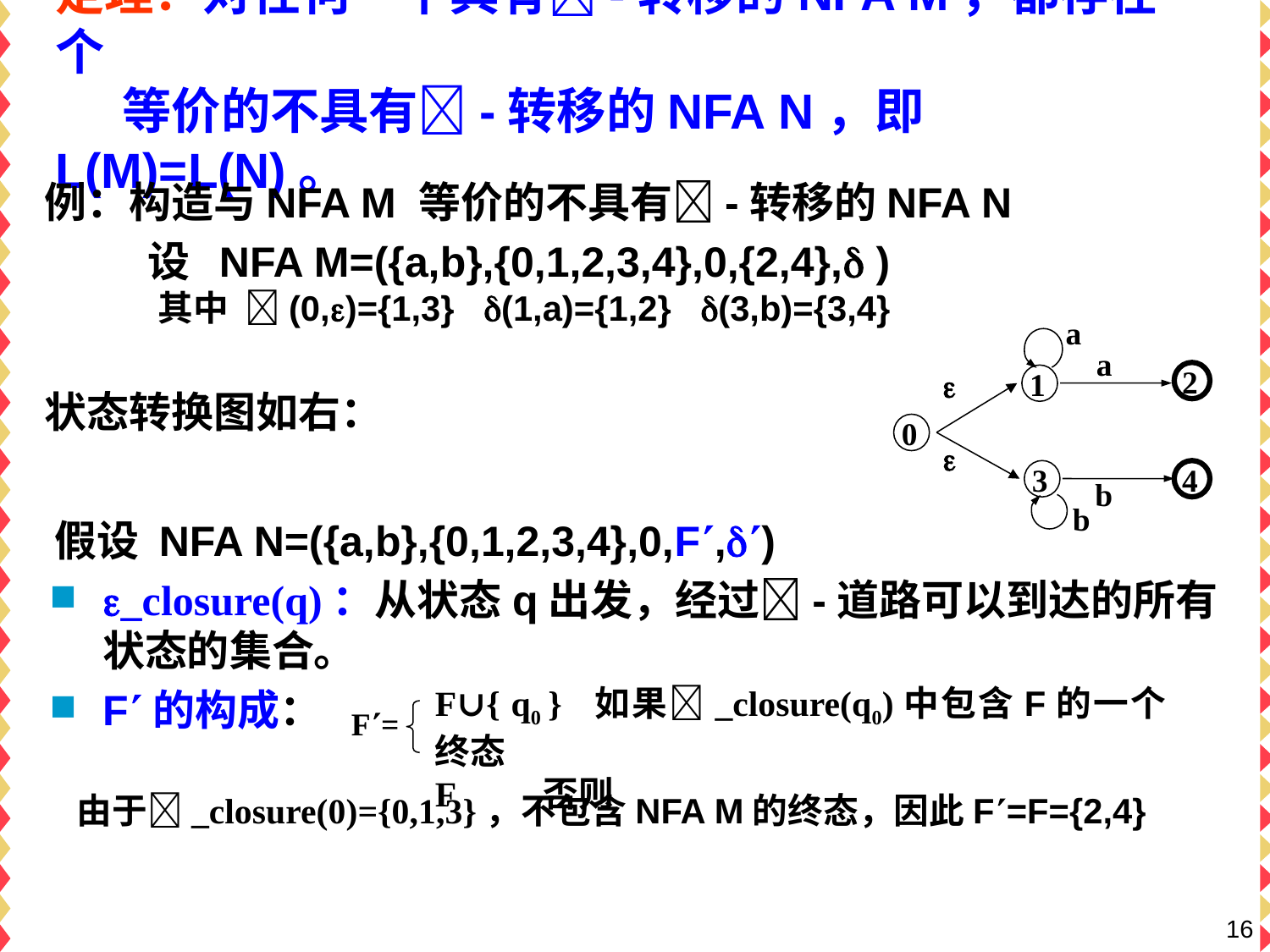

# 定理：对任何一个具有ε-转移的NFA M，都存在一个 等价的不具有ε-转移的NFA N，即L(M)=L(N)。
例：构造与NFA M 等价的不具有ε-转移的NFA N
  设  NFA M=({a,b},{0,1,2,3,4},0,{2,4},δ )
其中  δ(0,ε)={1,3}   δ(1,a)={1,2}   δ(3,b)={3,4}

状态转换图如右：
a

a
2

1

ε

0

ε
3

4

b

b

假设 NFA N=({a,b},{0,1,2,3,4},0,F′,δ′)
ε_closure(q)：从状态q出发，经过ε-道路可以到达的所有状态的集合。
F′的构成：
F∪{ q0 }  如果ε_closure(q0)中包含F的一个终态
F        否则
F′=

   由于ε_closure(0)={0,1,3}，不包含NFA M的终态，因此F′=F={2,4}
16